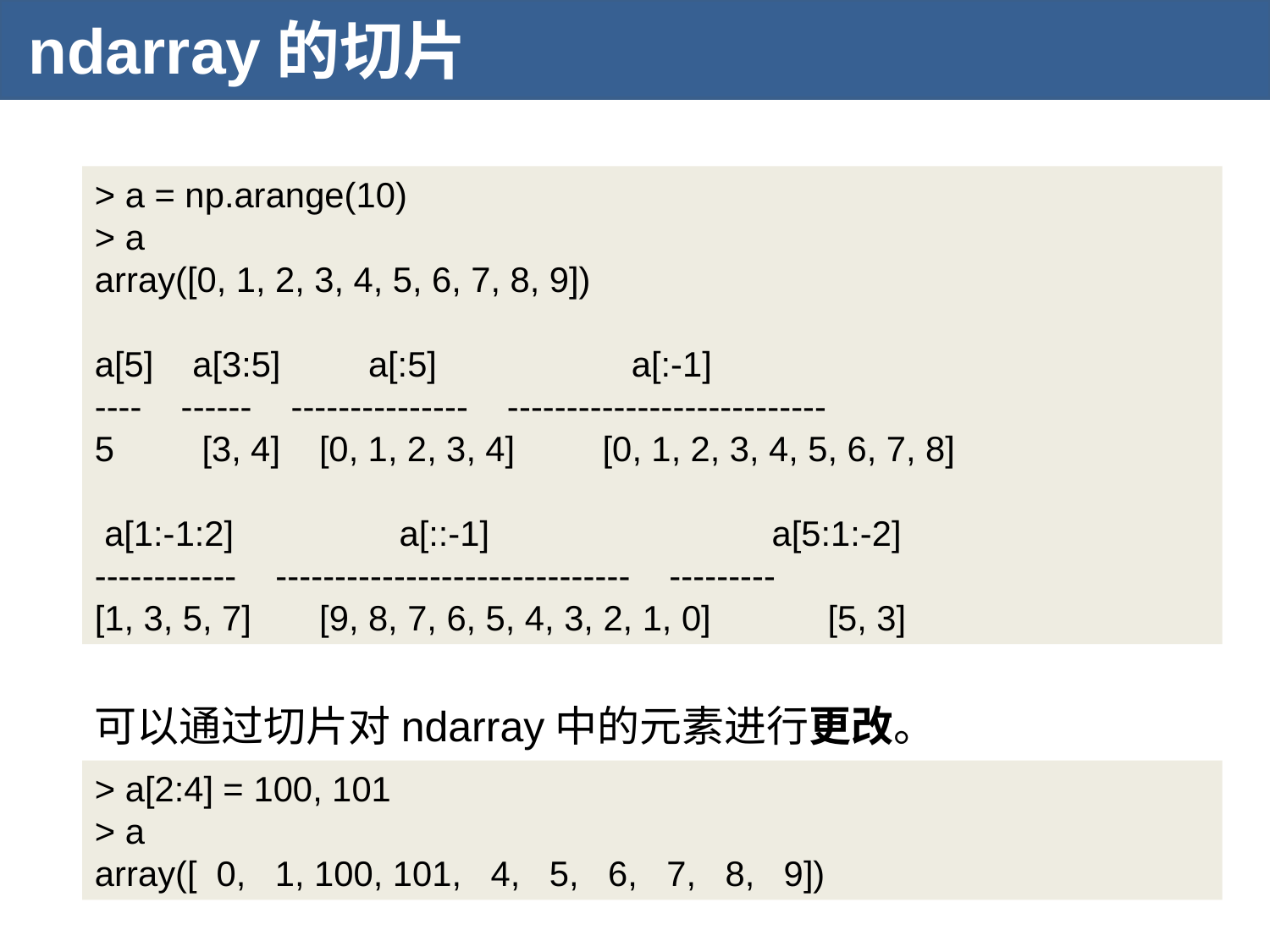

ndarray的切片
> a = np.arange(10)
> a
array([0, 1, 2, 3, 4, 5, 6, 7, 8, 9])

a[5]    a[3:5]         a[:5]                    a[:-1]
----    ------    ---------------    ---------------------------
5         [3, 4]    [0, 1, 2, 3, 4]         [0, 1, 2, 3, 4, 5, 6, 7, 8]

 a[1:-1:2]                 a[::-1]                             a[5:1:-2]
------------    ------------------------------    ---------
[1, 3, 5, 7]       [9, 8, 7, 6, 5, 4, 3, 2, 1, 0]            [5, 3]
可以通过切片对ndarray中的元素进行更改。
> a[2:4] = 100, 101
> a
array([  0,   1, 100, 101,   4,   5,   6,   7,   8,   9])